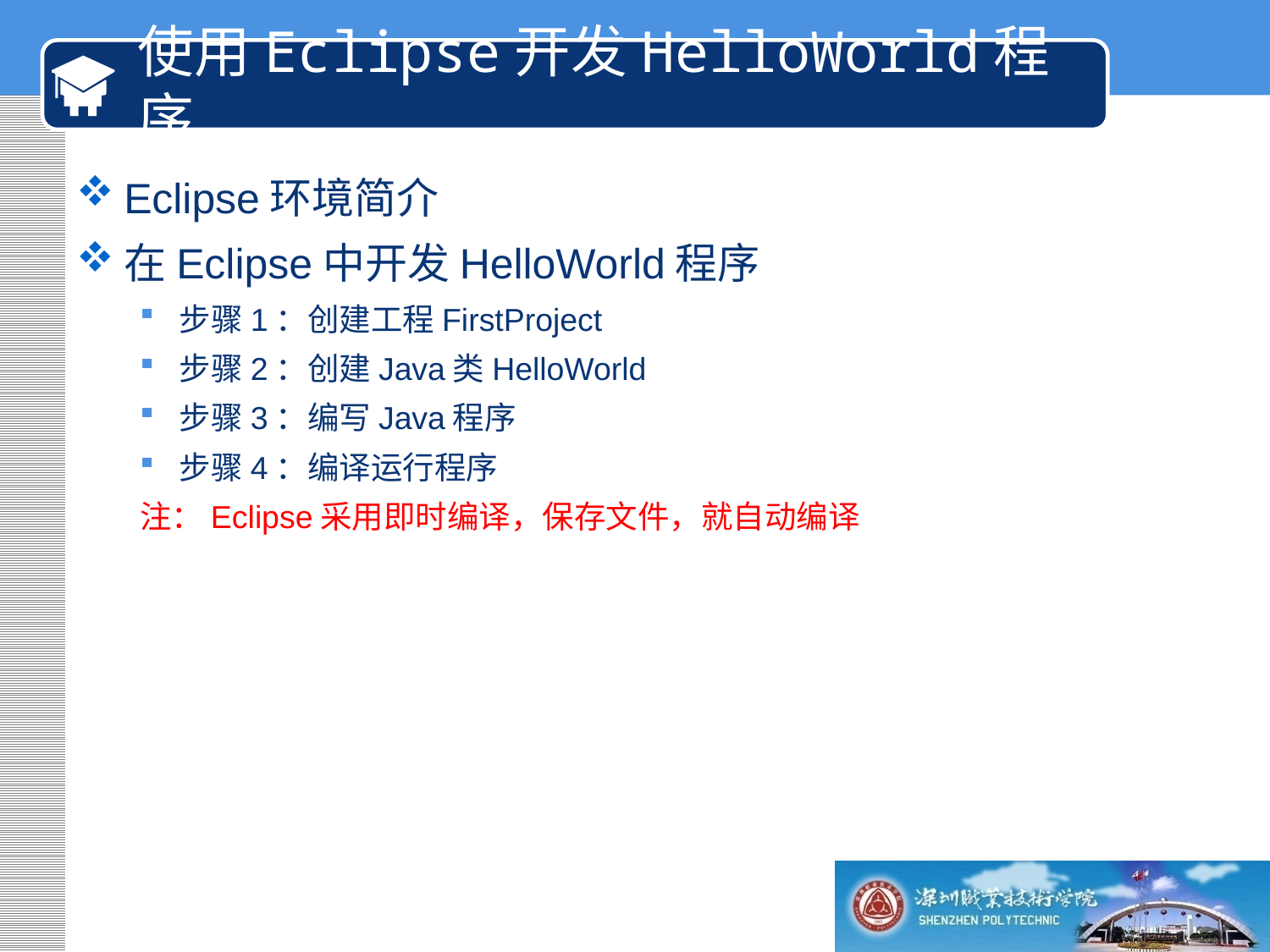

# 使用Eclipse开发HelloWorld程序
Eclipse环境简介
在Eclipse中开发HelloWorld程序
步骤1：创建工程FirstProject
步骤2：创建Java类HelloWorld
步骤3：编写Java程序
步骤4：编译运行程序
注：Eclipse采用即时编译，保存文件，就自动编译